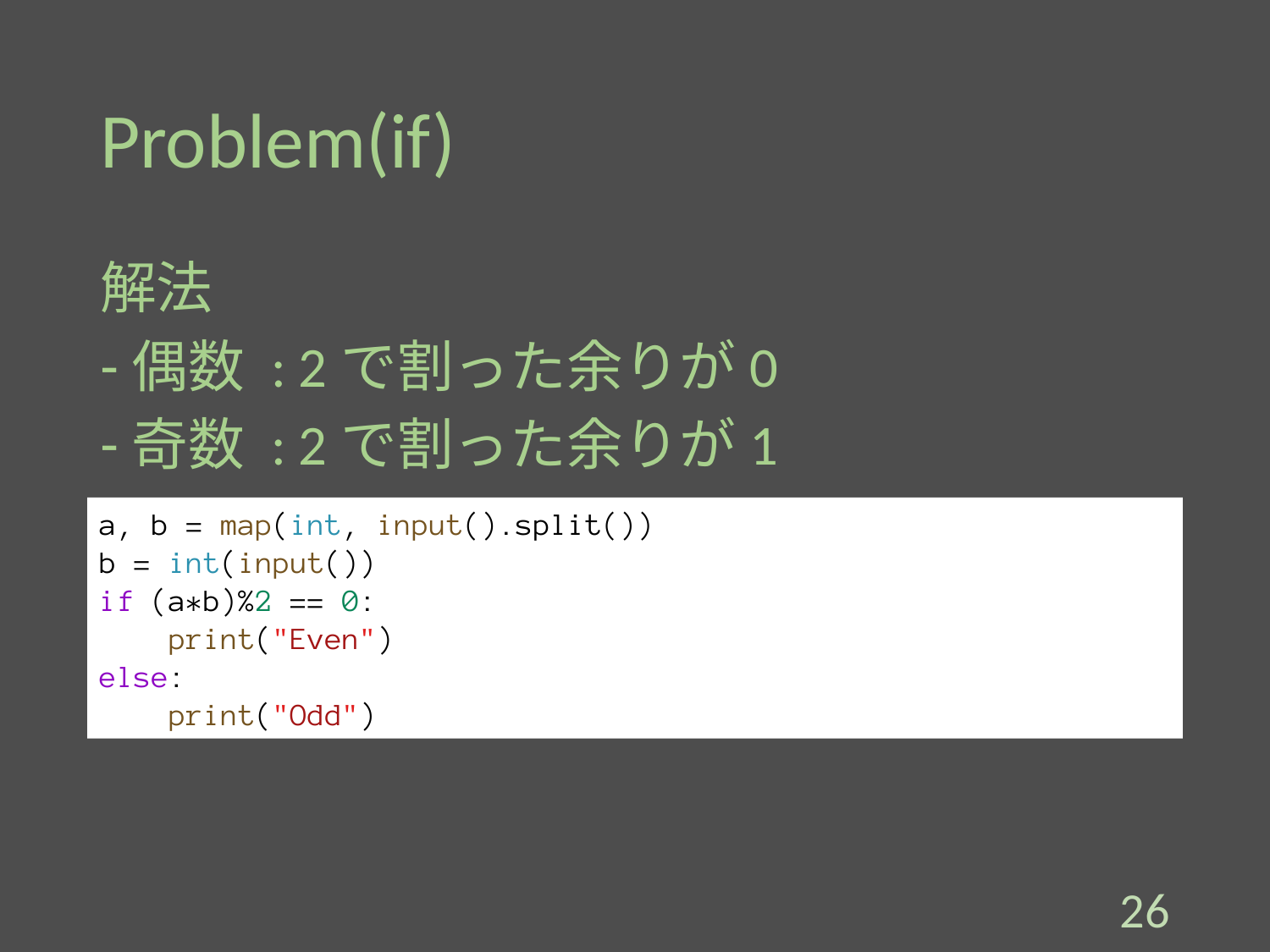

# Problem(if)
解法
偶数 : 2で割った余りが0
奇数 : 2で割った余りが1
a, b = map(int, input().split())
b = int(input())
if (a*b)%2 == 0:
    print("Even")
else:
    print("Odd")
26